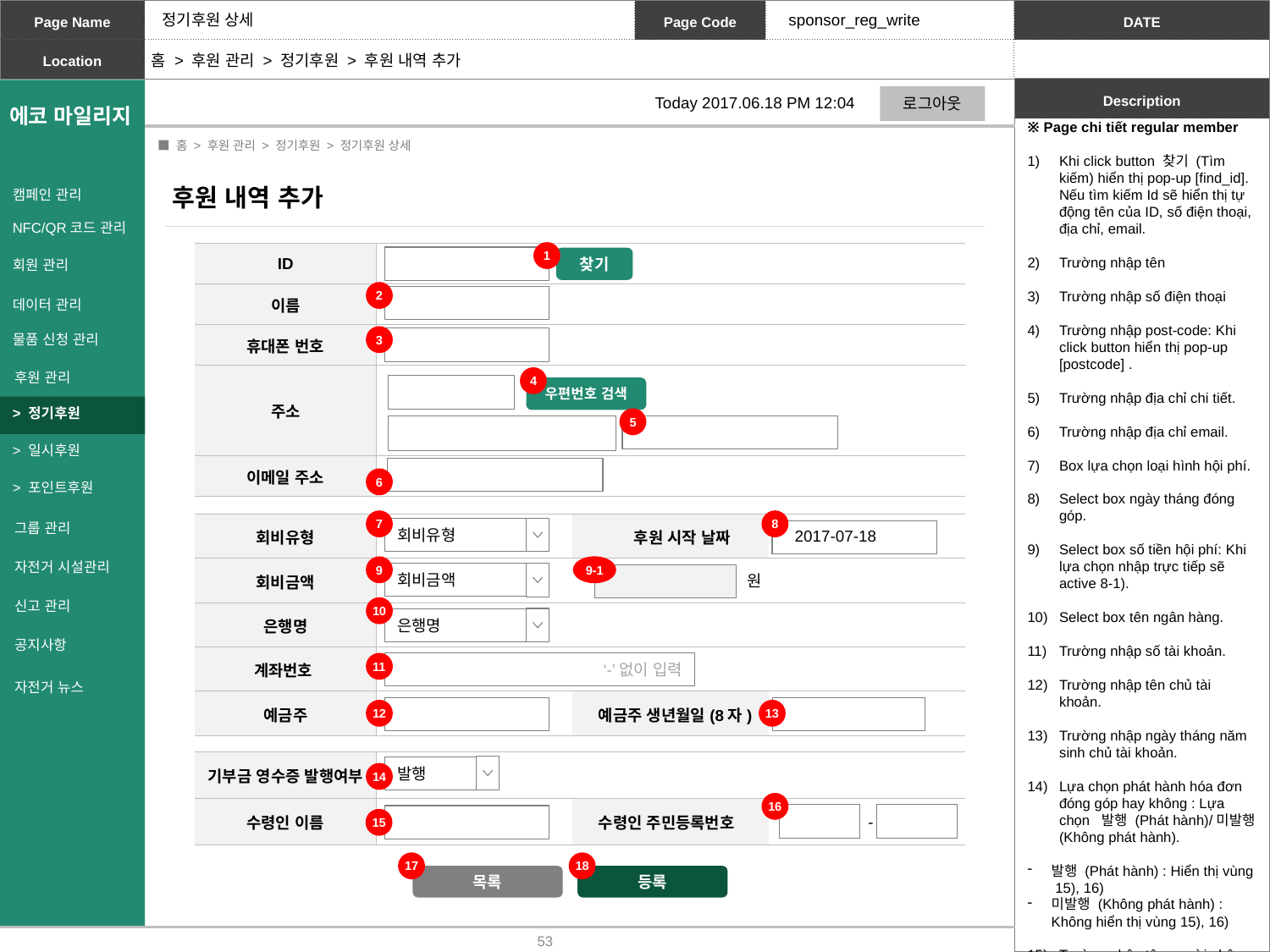

정기후원 상세
sponsor_reg_write
홈 > 후원 관리 > 정기후원 > 후원 내역 추가
로그아웃
Today 2017.06.18 PM 12:04
※ Page chi tiết regular member

Khi click button 찾기 (Tìm kiếm) hiển thị pop-up [find_id]. Nếu tìm kiếm Id sẽ hiển thị tự động tên của ID, số điện thoại, địa chỉ, email.

Trường nhập tên

Trường nhập số điện thoại

Trường nhập post-code: Khi click button hiển thị pop-up [postcode] .

Trường nhập địa chỉ chi tiết.

Trường nhập địa chỉ email.

Box lựa chọn loại hình hội phí.

Select box ngày tháng đóng góp.

Select box số tiền hội phí: Khi lựa chọn nhập trực tiếp sẽ active 8-1).

Select box tên ngân hàng.

Trường nhập số tài khoản.

Trường nhập tên chủ tài khoản.

Trường nhập ngày tháng năm sinh chủ tài khoản.

Lựa chọn phát hành hóa đơn đóng góp hay không : Lựa chọn  발행 (Phát hành)/미발행 (Không phát hành).

발행 (Phát hành) : Hiển thị vùng  15), 16)
미발행 (Không phát hành) : Không hiển thị vùng 15), 16)

Trường nhập tên người nhận.

Trường nhập số chứng minh thư của người nhận

List :  Khi click button di chuyển đến page [sponsor_reg_list]

Đăng ký  : Khi click button, data được đăng ký và di chuyển đến page [sponsor_reg_list]
   ■ 홈 > 후원 관리 > 정기후원 > 정기후원 상세
후원 내역 추가
캠페인 관리
NFC/QR코드 관리
회원 관리
데이터 관리
물품 신청 관리
후원 관리
> 정기후원

> 일시후원
> 포인트후원
그룹 관리
자전거 시설관리
신고 관리
공지사항
자전거 뉴스
1
| ID |  |
| --- | --- |
| 이름 |  |
| 휴대폰 번호 |  |
| 주소 |  |
| 이메일 주소 |  |

찾기
2

3

4

우편번호 검색
5

6
7
8
| 회비유형 |  | 후원 시작 날짜 | 2017-07-18 |
| --- | --- | --- | --- |
| 회비금액 |  |  |  |
| 은행명 |  |  |  |
| 계좌번호 |  |  |  |
| 예금주 |  | 예금주 생년월일(8자) |  |
회비유형

9
9-1
회비금액

원
10
은행명

11
‘-’없이 입력

12
13
| 기부금 영수증 발행여부 |  |  |  |
| --- | --- | --- | --- |
| 수령인 이름 |  | 수령인 주민등록번호 |  |
발행

14
16

-
15
17
18
목록
등록
53